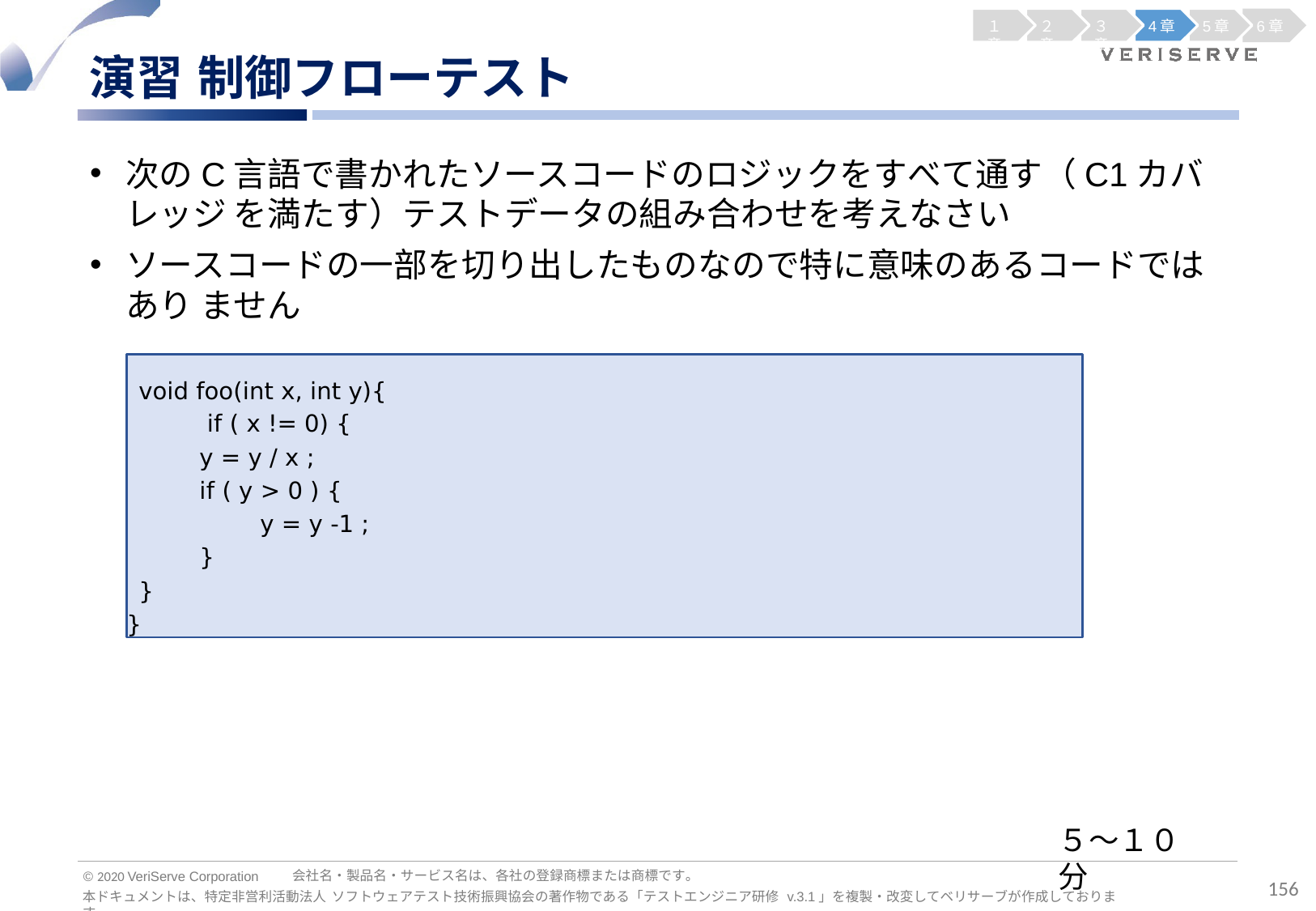

１章
２章
３章
4章
5章
6章
演習 制御フローテスト

次のC言語で書かれたソースコードのロジックをすべて通す（C1カバレッジ を満たす）テストデータの組み合わせを考えなさい
ソースコードの一部を切り出したものなので特に意味のあるコードではあり ません
void foo(int x, int y){  if ( x != 0) {
y = y / x ;
if ( y > 0 ) {
y = y -1 ;
}
}
}
５～１０分
会社名・製品名・サービス名は、各社の登録商標または商標です。
© 2020 VeriServe Corporation
156
本ドキュメントは、特定非営利活動法人 ソフトウェアテスト技術振興協会の著作物である「テストエンジニア研修 v.3.1」を複製・改変してベリサーブが作成しております。